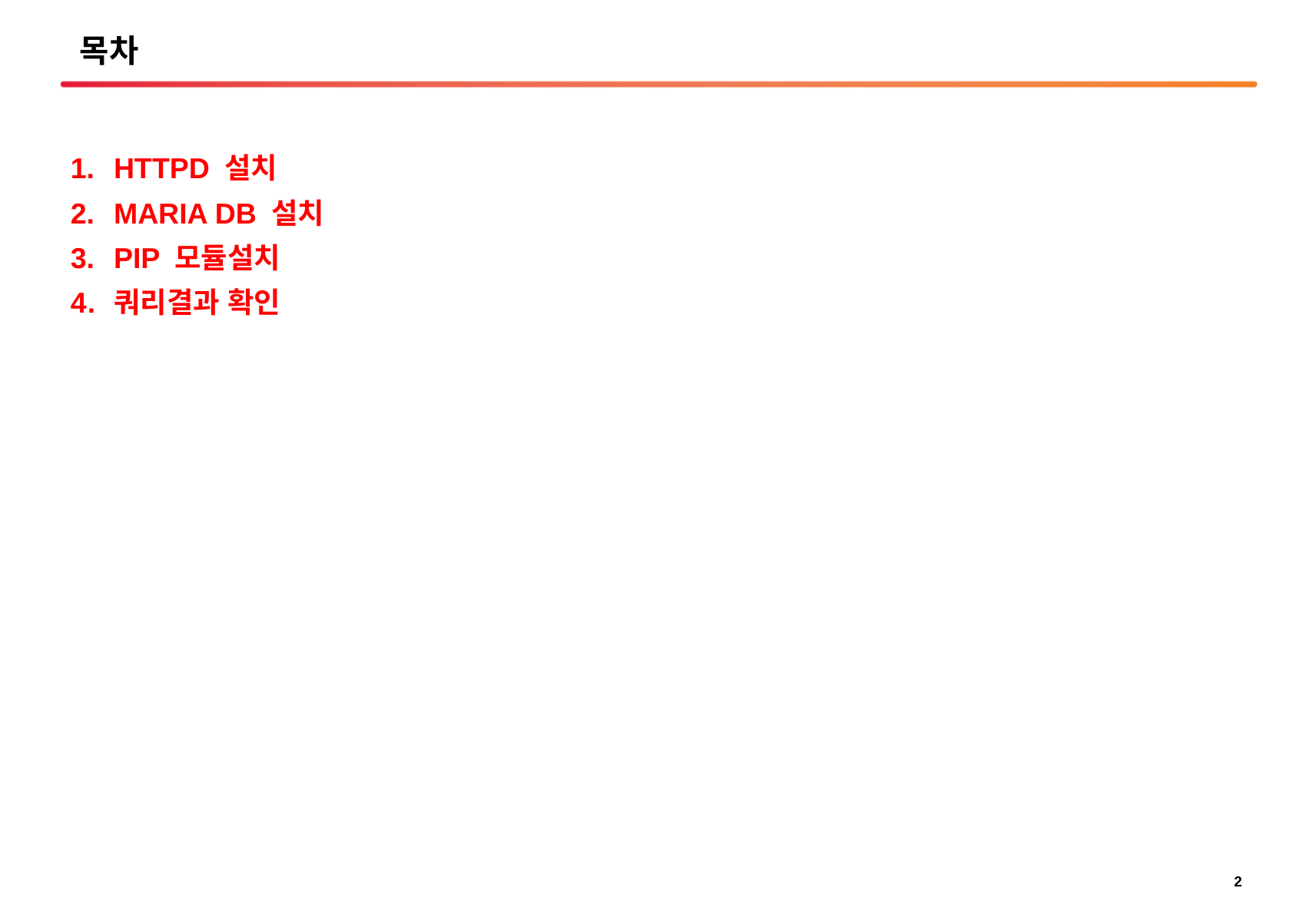

# 목차

HTTPD 설치
MARIA DB 설치
PIP 모듈설치
쿼리결과 확인